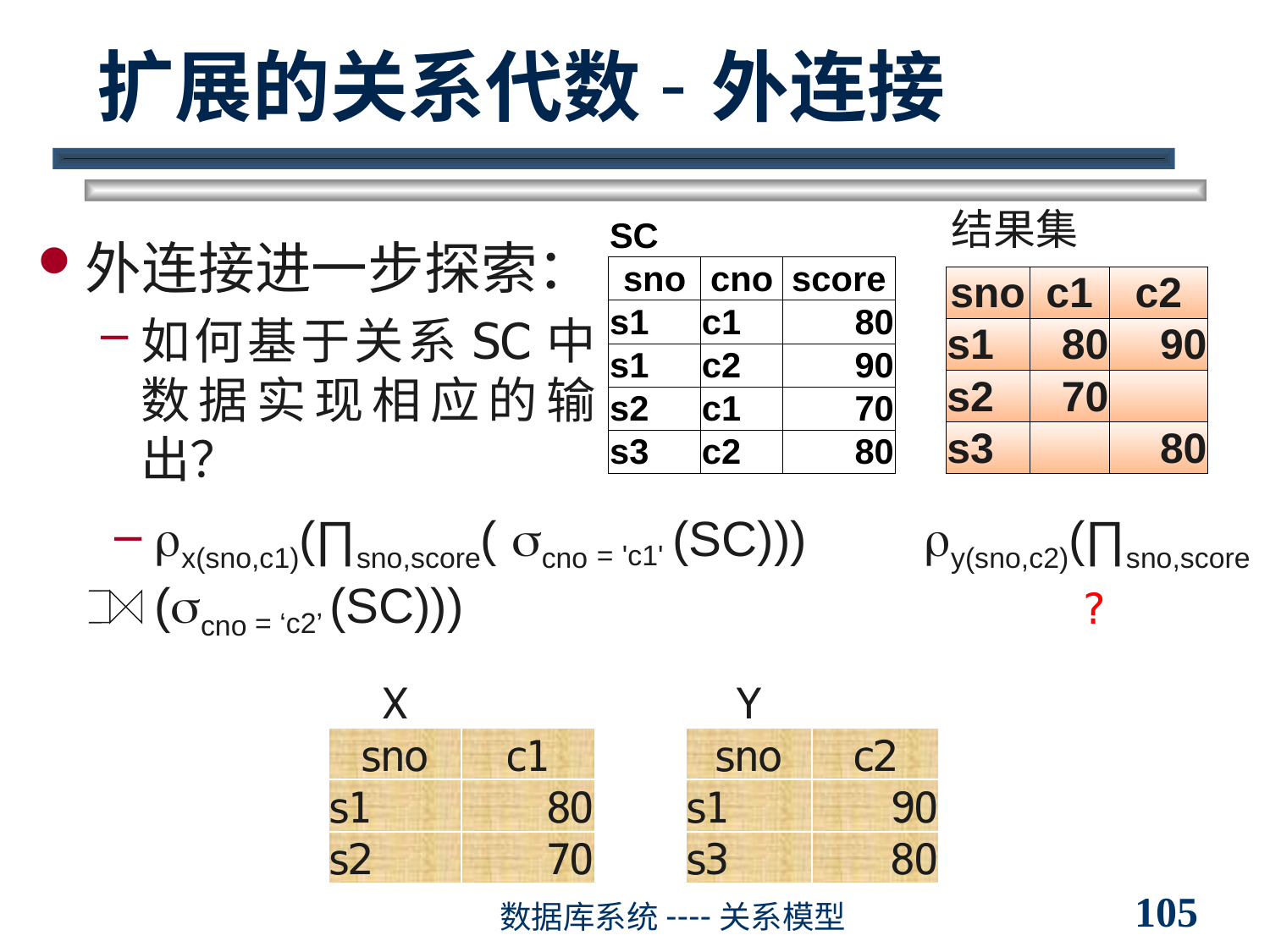

# 扩展的关系代数-外连接
结果集
| SC |  |  |
| --- | --- | --- |
| sno | cno | score |
| s1 | c1 | 80 |
| s1 | c2 | 90 |
| s2 | c1 | 70 |
| s3 | c2 | 80 |
外连接进一步探索：
如何基于关系SC中数据实现相应的输出？
| sno | c1 | c2 |
| --- | --- | --- |
| s1 | 80 | 90 |
| s2 | 70 |  |
| s3 |  | 80 |
ρx(sno,c1)(∏sno,score( σcno = 'c1' (SC)))        ρy(sno,c2)(∏sno,score (σcno = ‘c2’ (SC)))
?

| X |  |
| --- | --- |
| sno | c1 |
| s1 | 80 |
| s2 | 70 |
| Y |  |
| --- | --- |
| sno | c2 |
| s1 | 90 |
| s3 | 80 |
105
数据库系统----关系模型